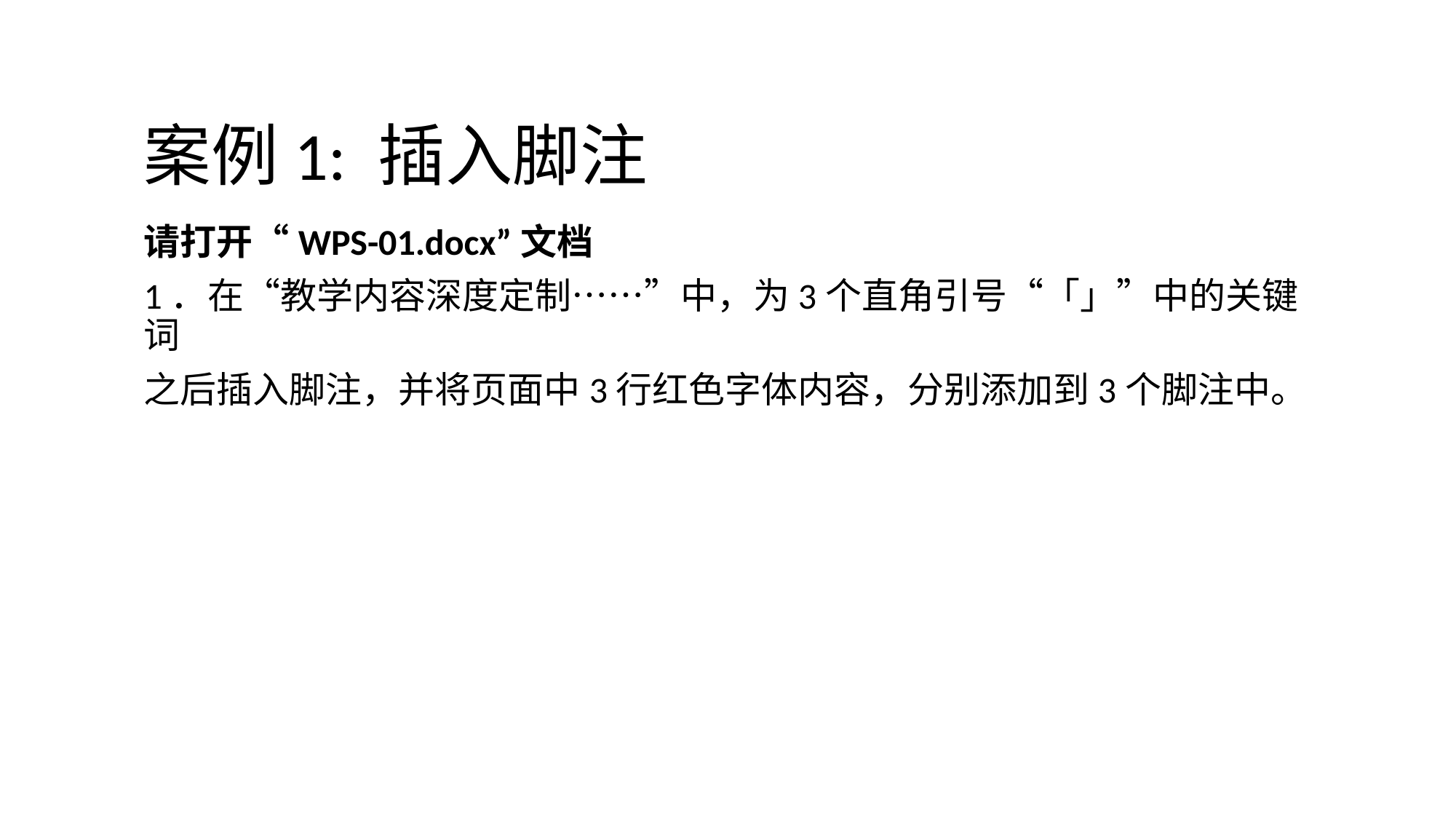

# 案例1: 插入脚注
请打开“WPS-01.docx”文档
1．在“教学内容深度定制……”中，为3个直角引号“「」”中的关键词
之后插入脚注，并将页面中3行红色字体内容，分别添加到3个脚注中。